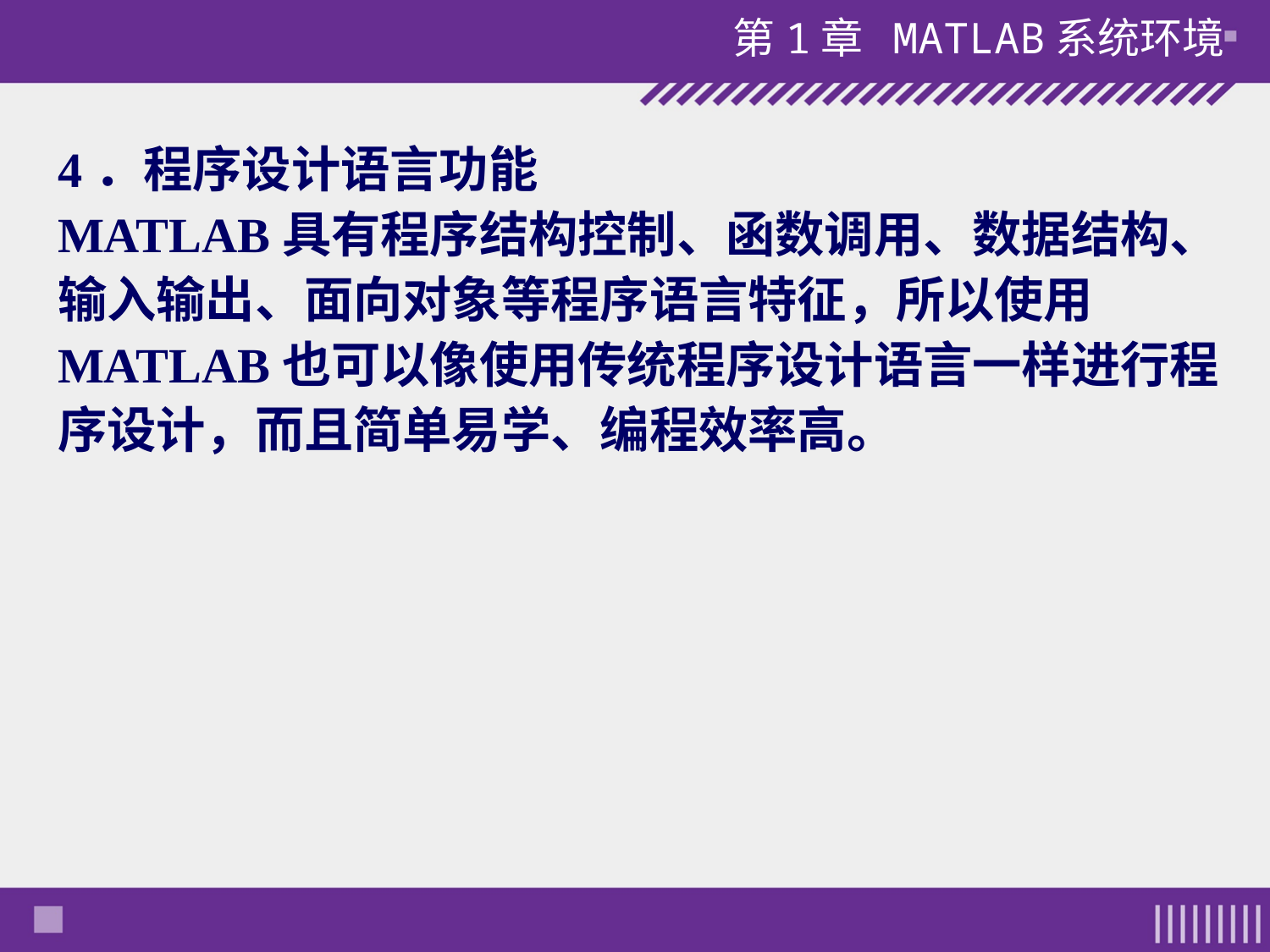

4．程序设计语言功能
MATLAB具有程序结构控制、函数调用、数据结构、输入输出、面向对象等程序语言特征，所以使用MATLAB也可以像使用传统程序设计语言一样进行程序设计，而且简单易学、编程效率高。